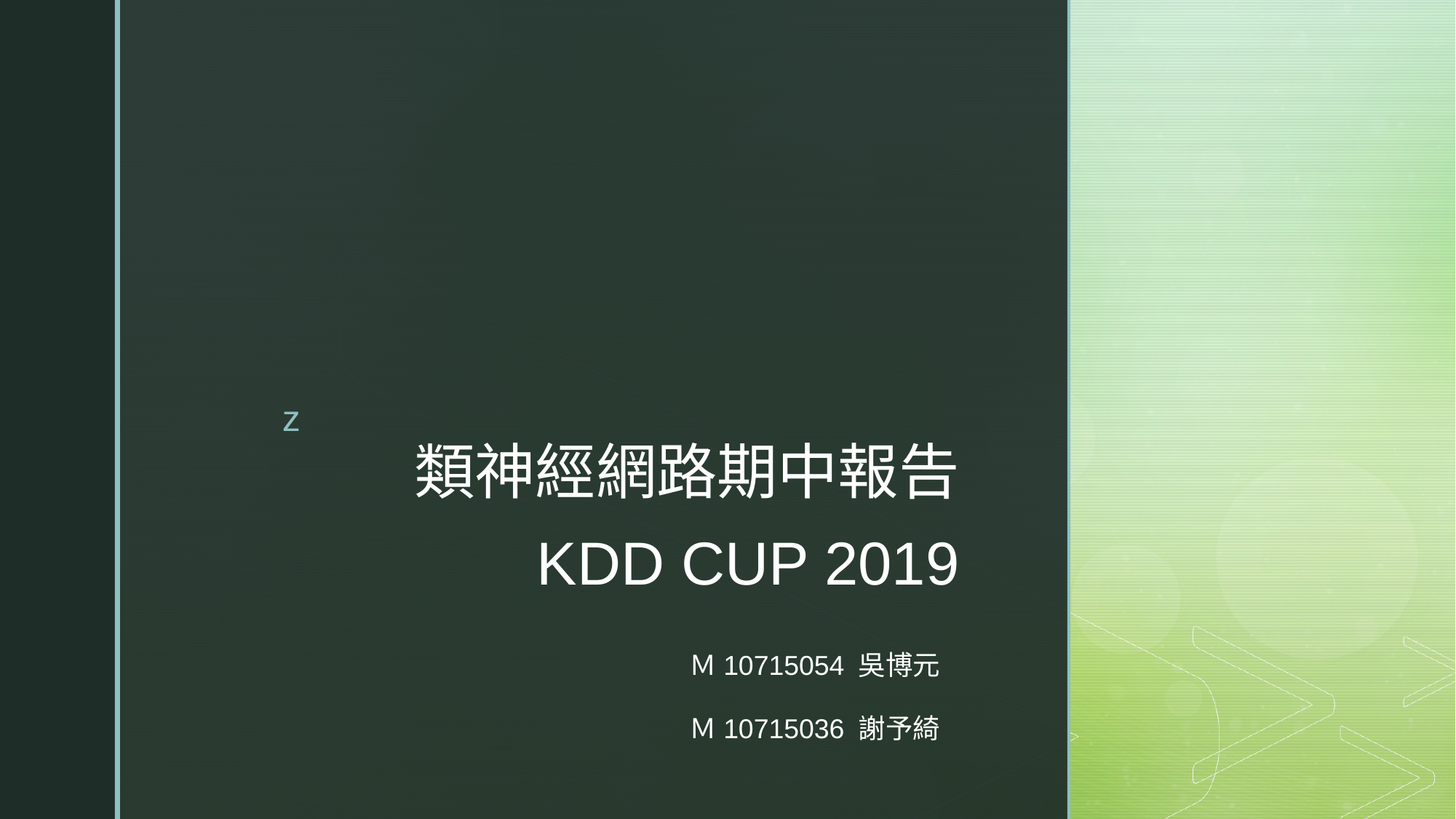

# 類神經網路期中報告 KDD CUP 2019
Ｍ10715054 吳博元
Ｍ10715036 謝予綺